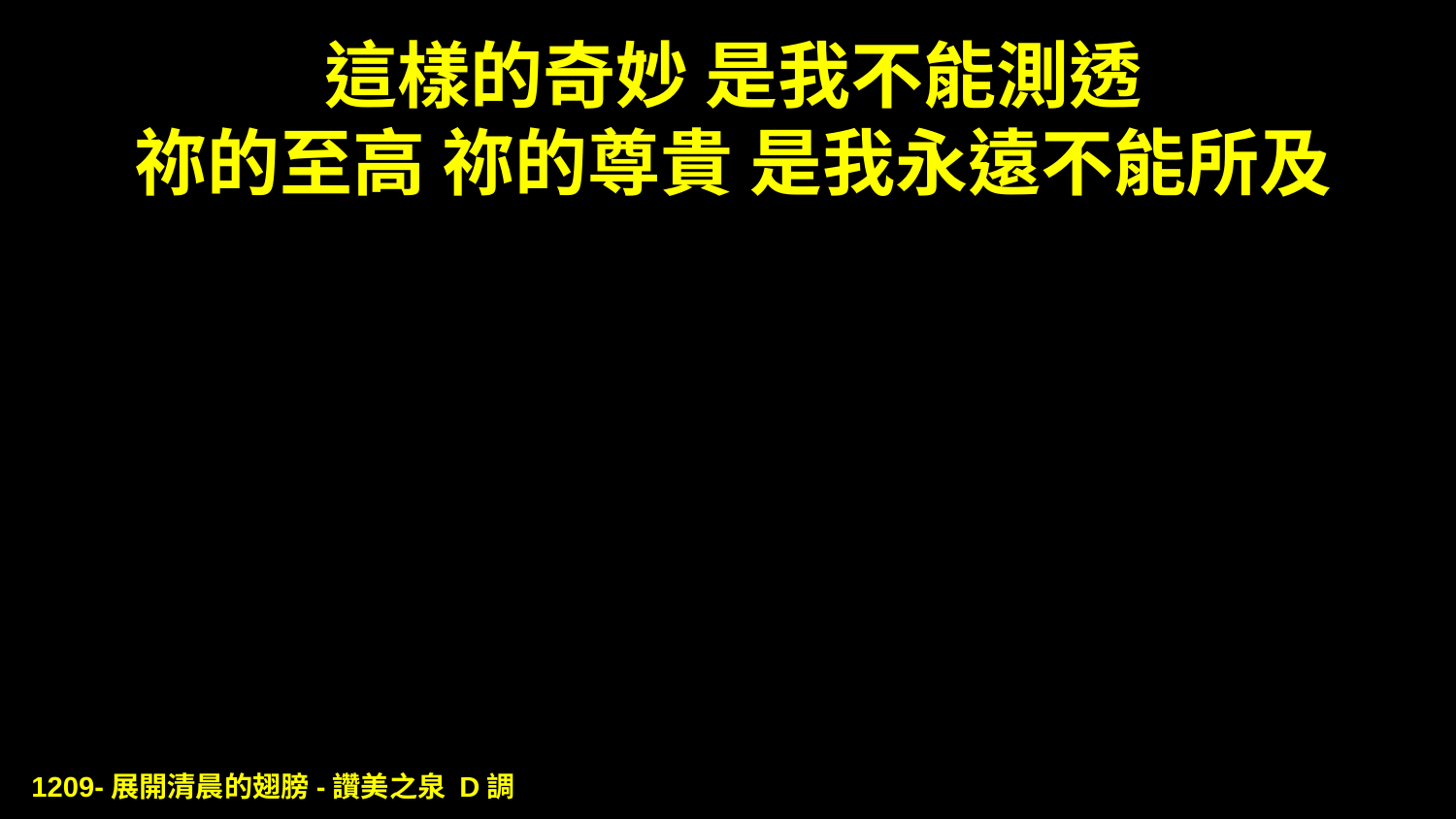

# 這樣的奇妙 是我不能測透 祢的至高 祢的尊貴 是我永遠不能所及
1209-展開清晨的翅膀-讚美之泉 D調